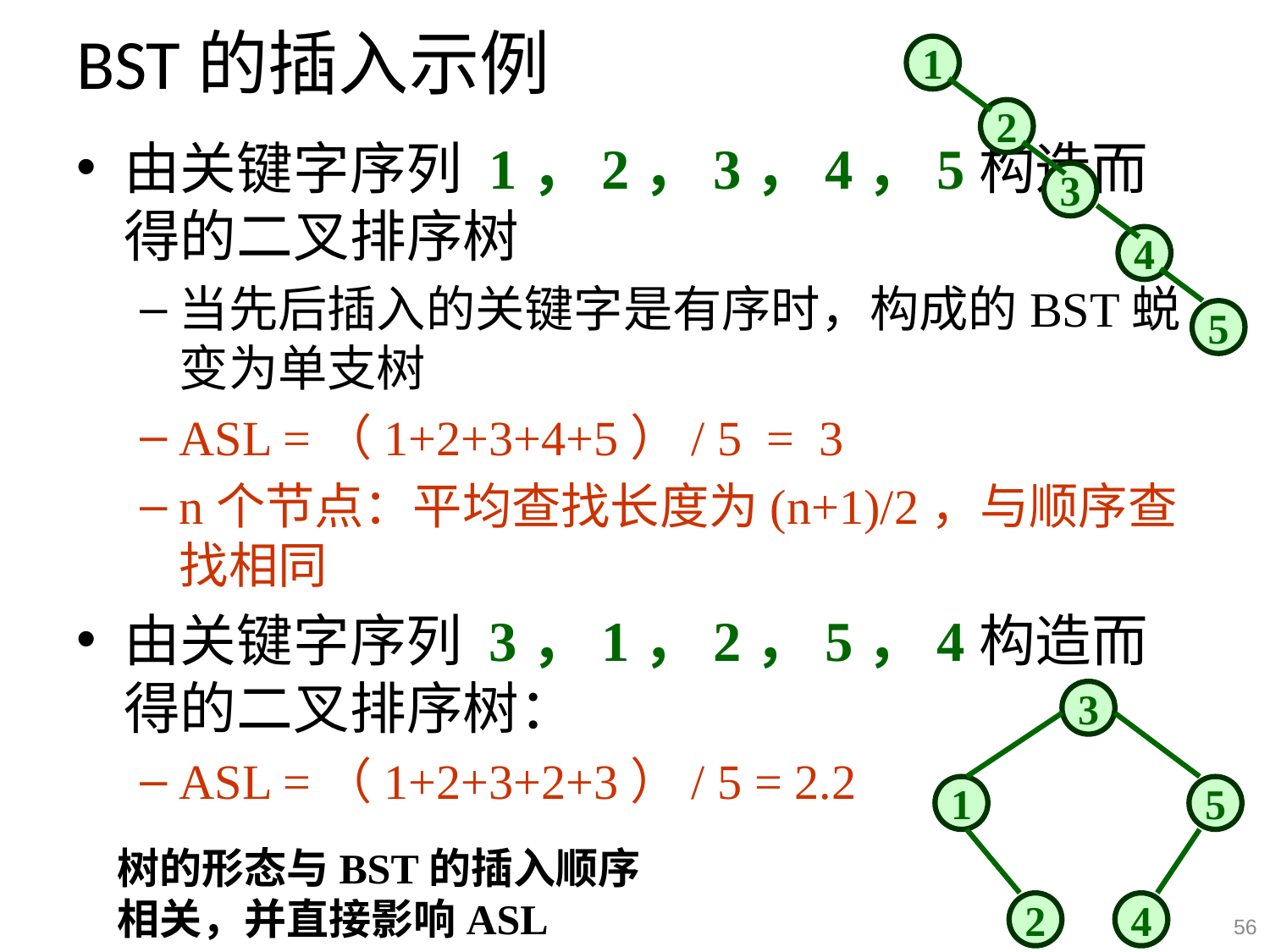

# BST的插入示例
1

2

3

4

5
由关键字序列 1，2，3，4，5构造而得的二叉排序树
当先后插入的关键字是有序时，构成的BST蜕变为单支树
ASL =（1+2+3+4+5）/ 5  =  3
n个节点：平均查找长度为(n+1)/2，与顺序查找相同
由关键字序列 3，1，2，5，4构造而得的二叉排序树：
ASL =（1+2+3+2+3）/ 5 = 2.2

3

1
5

2
4
树的形态与BST的插入顺序相关，并直接影响ASL
56